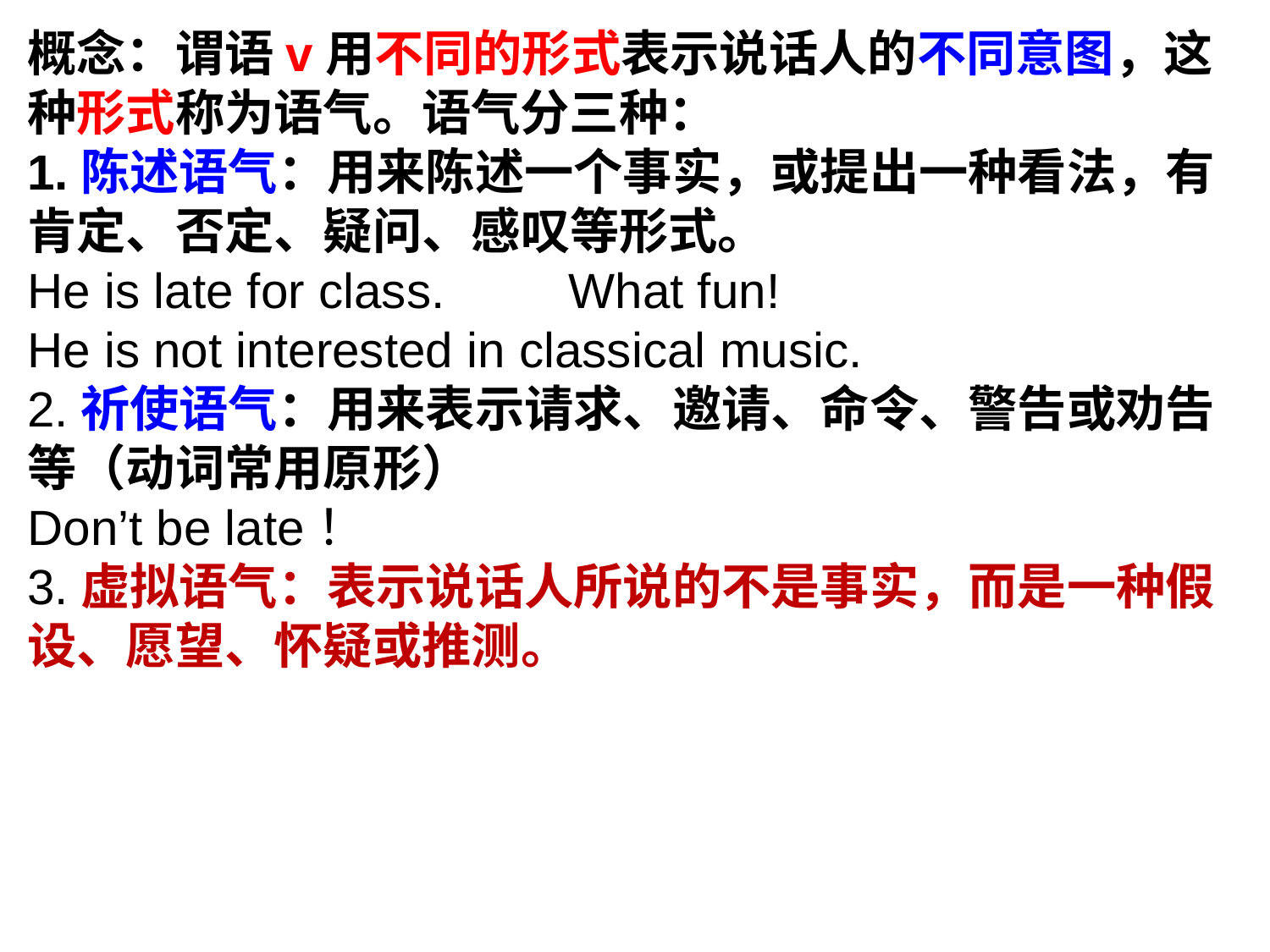

概念：谓语v用不同的形式表示说话人的不同意图，这种形式称为语气。语气分三种：
1.陈述语气：用来陈述一个事实，或提出一种看法，有肯定、否定、疑问、感叹等形式。
He is late for class.         What fun!
He is not interested in classical music.
2.祈使语气：用来表示请求、邀请、命令、警告或劝告等（动词常用原形）
Don’t be late！
3.虚拟语气：表示说话人所说的不是事实，而是一种假设、愿望、怀疑或推测。